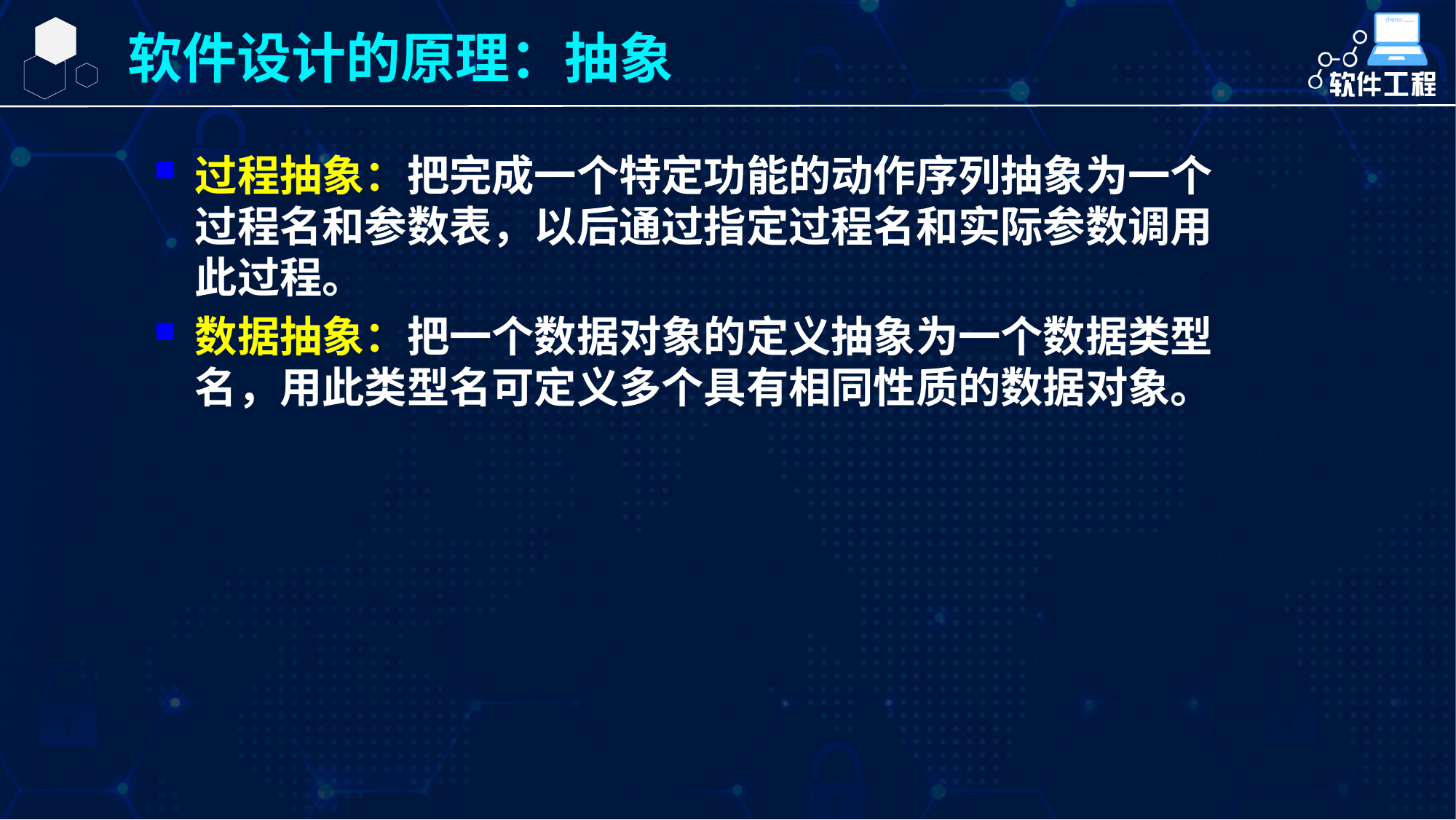

软件设计的原理：抽象
过程抽象：把完成一个特定功能的动作序列抽象为一个过程名和参数表，以后通过指定过程名和实际参数调用此过程。
数据抽象：把一个数据对象的定义抽象为一个数据类型名，用此类型名可定义多个具有相同性质的数据对象。